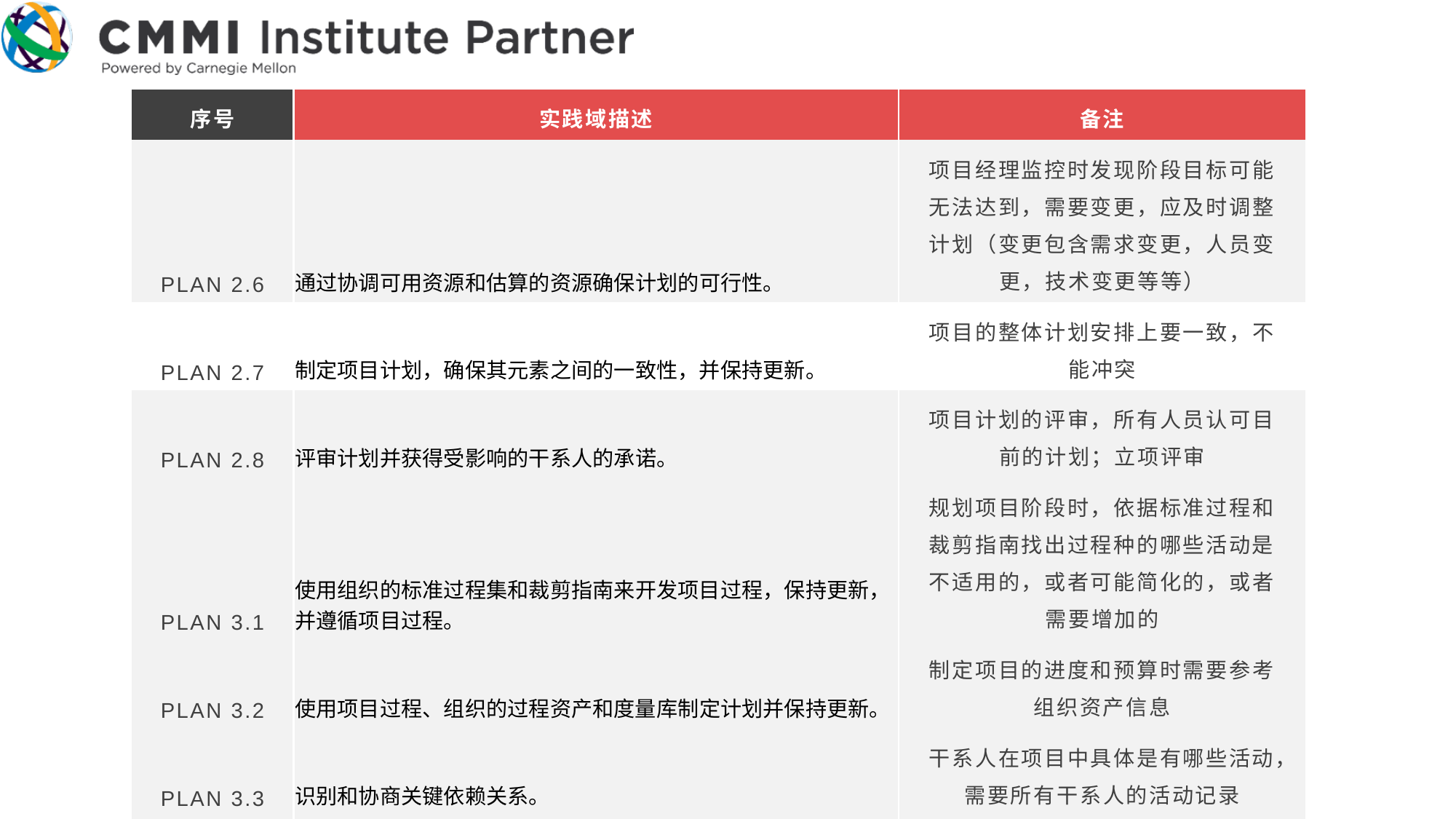

| 序号 | 实践域描述 | 备注 |
| --- | --- | --- |
| PLAN 2.6 | 通过协调可用资源和估算的资源确保计划的可行性。 | 项目经理监控时发现阶段目标可能无法达到，需要变更，应及时调整计划（变更包含需求变更，人员变更，技术变更等等） |
| PLAN 2.7 | 制定项目计划，确保其元素之间的一致性，并保持更新。 | 项目的整体计划安排上要一致，不能冲突 |
| PLAN 2.8 | 评审计划并获得受影响的干系人的承诺。 | 项目计划的评审，所有人员认可目前的计划；立项评审 |
| PLAN 3.1 | 使用组织的标准过程集和裁剪指南来开发项目过程，保持更新，并遵循项目过程。 | 规划项目阶段时，依据标准过程和裁剪指南找出过程种的哪些活动是不适用的，或者可能简化的，或者需要增加的 |
| PLAN 3.2 | 使用项目过程、组织的过程资产和度量库制定计划并保持更新。 | 制定项目的进度和预算时需要参考组织资产信息 |
| PLAN 3.3 | 识别和协商关键依赖关系。 | 干系人在项目中具体是有哪些活动，需要所有干系人的活动记录 |
| PLAN 3.4 | 根据组织标准计划项目环境并保持更新。 | 项目计划中的项目环境需要参考组织工作环境列表，如果有新工具引进，项目经理要考虑是否可以采用 |